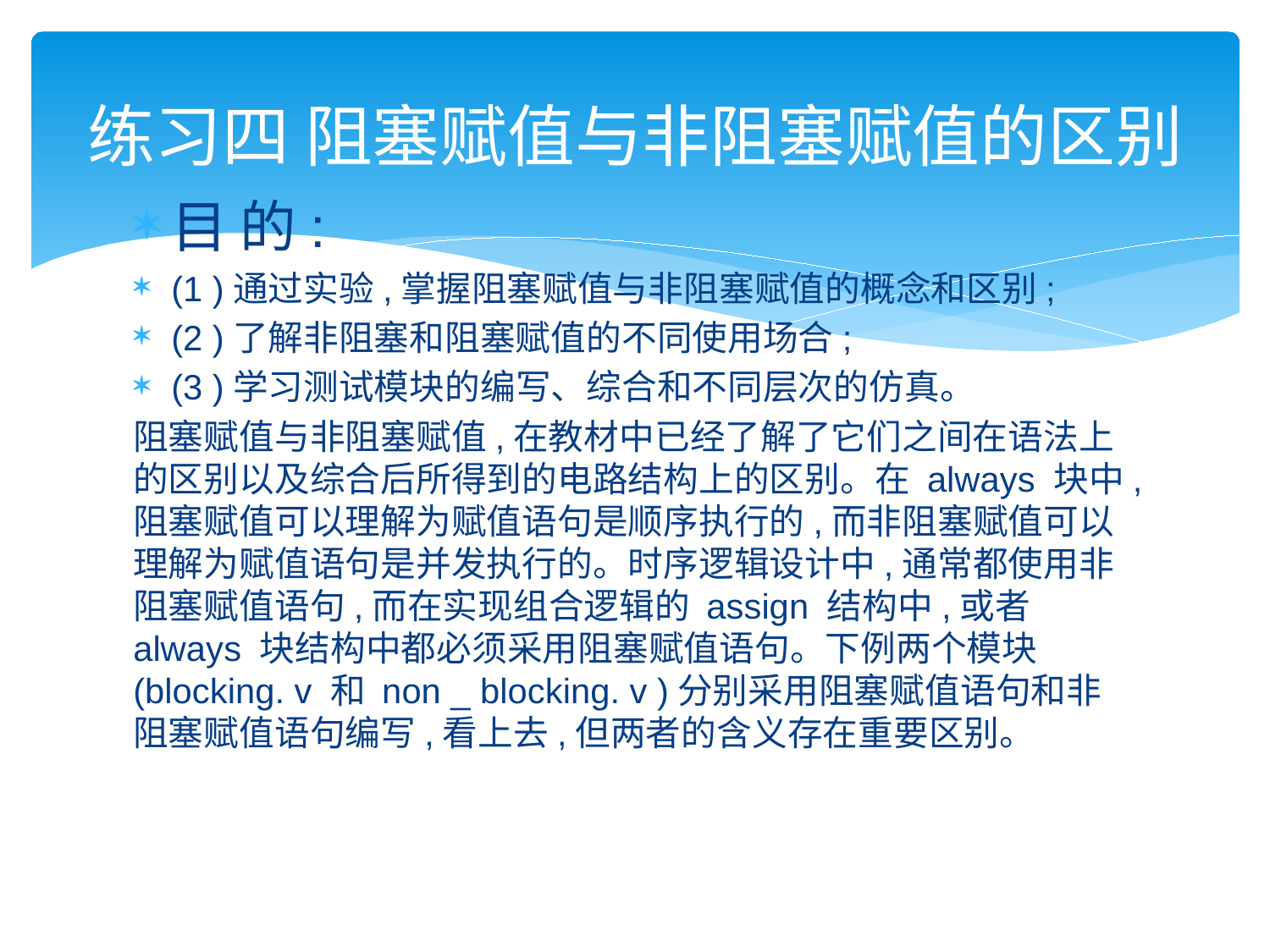

# 练习四 阻塞赋值与非阻塞赋值的区别
目 的:
(1 )通过实验,掌握阻塞赋值与非阻塞赋值的概念和区别;
(2 )了解非阻塞和阻塞赋值的不同使用场合;
(3 )学习测试模块的编写、综合和不同层次的仿真。
阻塞赋值与非阻塞赋值,在教材中已经了解了它们之间在语法上的区别以及综合后所得到的电路结构上的区别。在 always 块中,阻塞赋值可以理解为赋值语句是顺序执行的,而非阻塞赋值可以理解为赋值语句是并发执行的。时序逻辑设计中,通常都使用非阻塞赋值语句,而在实现组合逻辑的 assign 结构中,或者 always 块结构中都必须采用阻塞赋值语句。下例两个模块(blocking. v 和 non _ blocking. v )分别采用阻塞赋值语句和非阻塞赋值语句编写,看上去,但两者的含义存在重要区别。